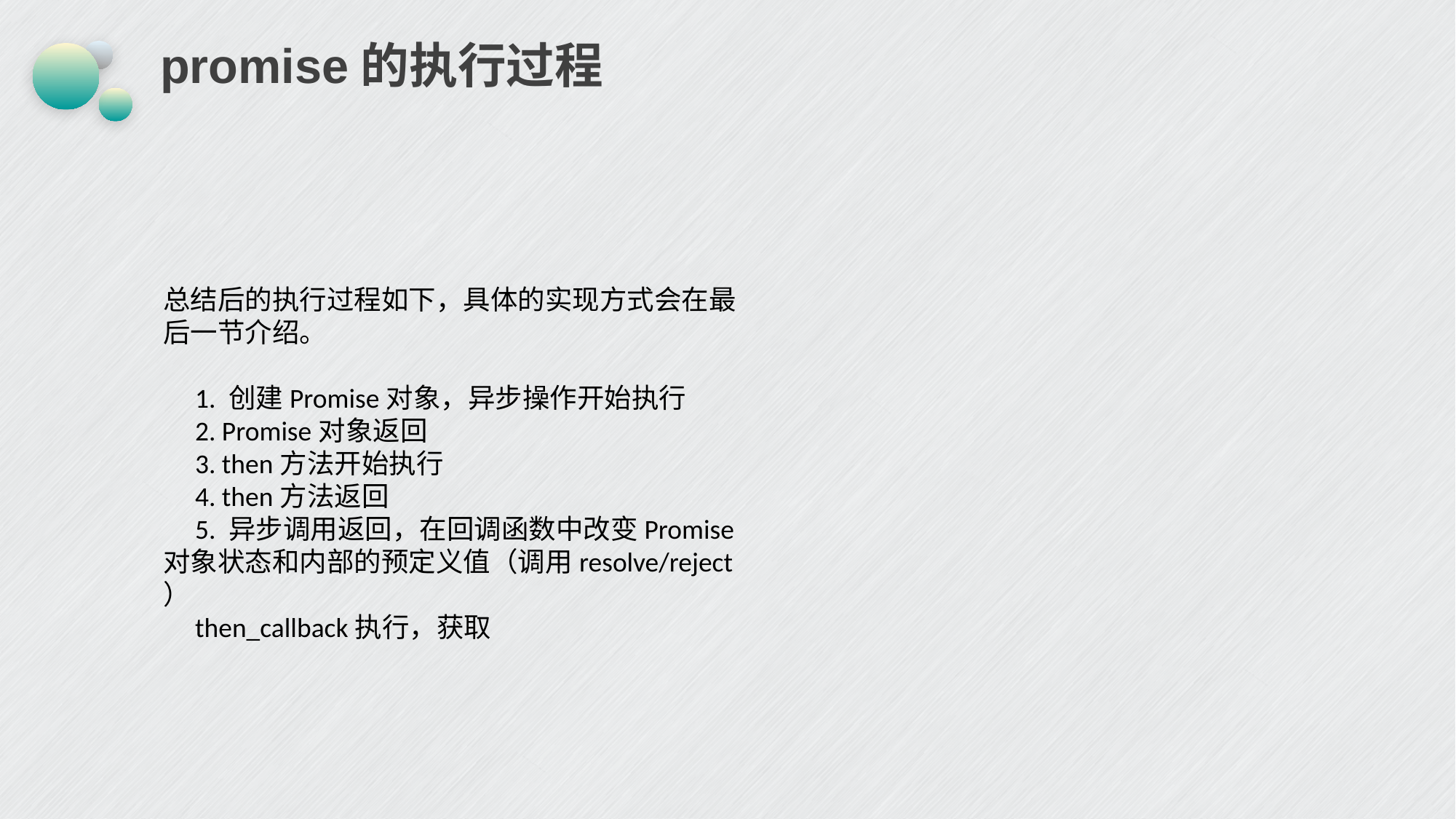

# promise的执行过程

总结后的执行过程如下，具体的实现方式会在最后一节介绍。
1. 创建Promise对象，异步操作开始执行
2. Promise对象返回
3. then方法开始执行
4. then方法返回
5. 异步调用返回，在回调函数中改变Promise对象状态和内部的预定义值（调用resolve/reject）
then_callback执行，获取